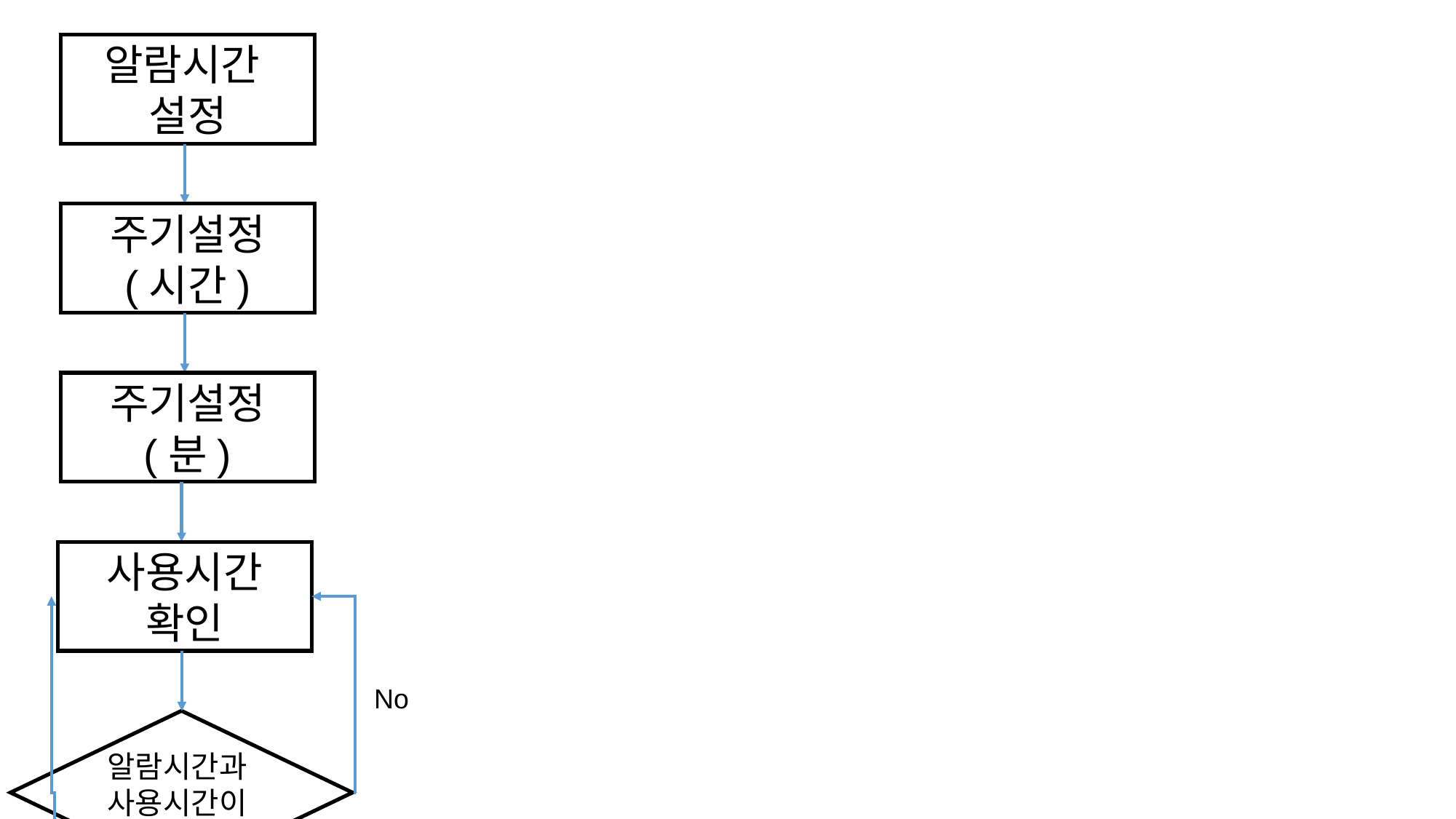

알람시간
설정
주기설정
(시간)
주기설정
(분)
사용시간
확인
No

알람시간과
사용시간이
같은가
Yes

알람음
발생